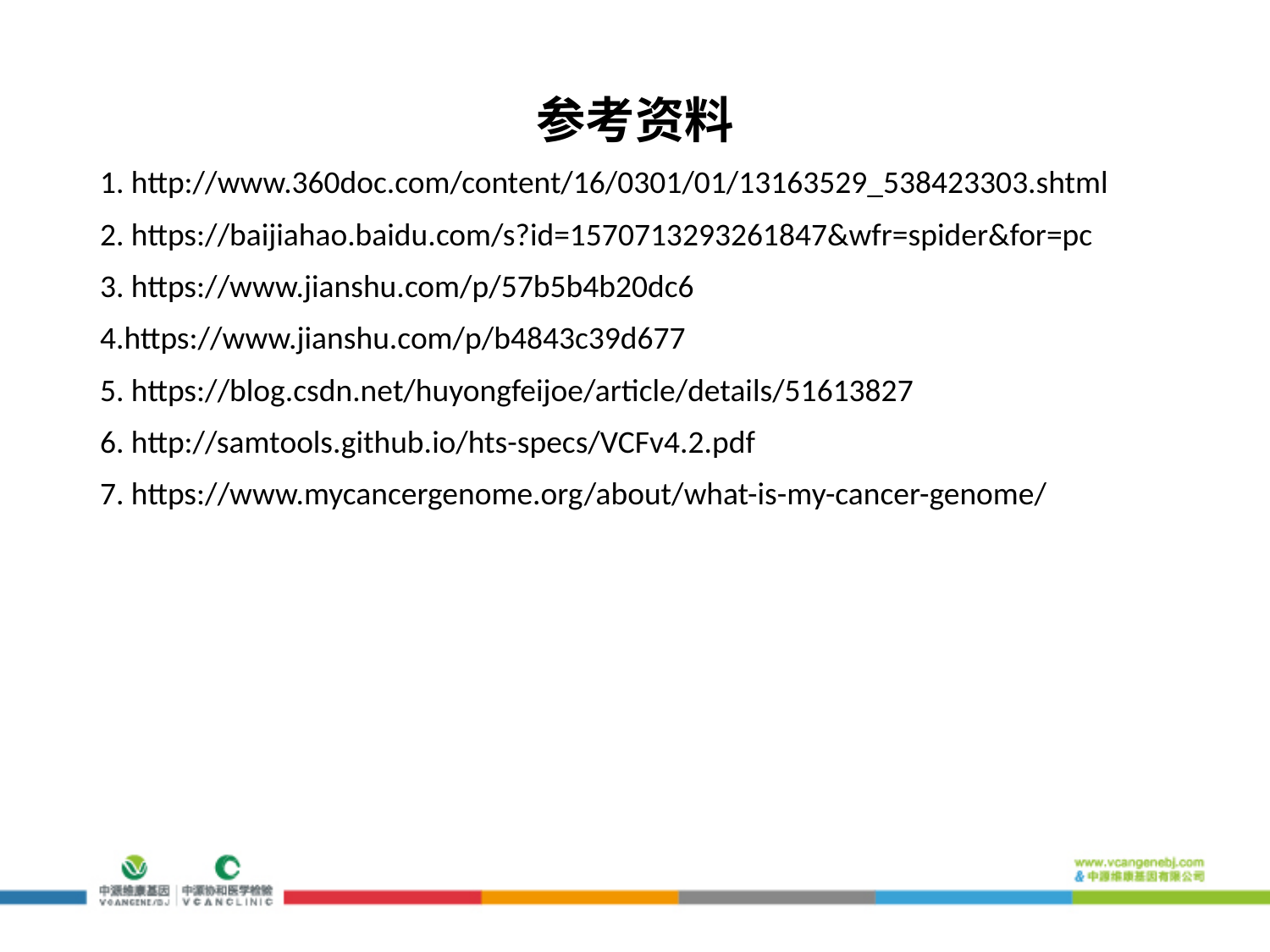

参考资料
1. http://www.360doc.com/content/16/0301/01/13163529_538423303.shtml
2. https://baijiahao.baidu.com/s?id=1570713293261847&wfr=spider&for=pc
3. https://www.jianshu.com/p/57b5b4b20dc6
4.https://www.jianshu.com/p/b4843c39d677
5. https://blog.csdn.net/huyongfeijoe/article/details/51613827
6. http://samtools.github.io/hts-specs/VCFv4.2.pdf
7. https://www.mycancergenome.org/about/what-is-my-cancer-genome/